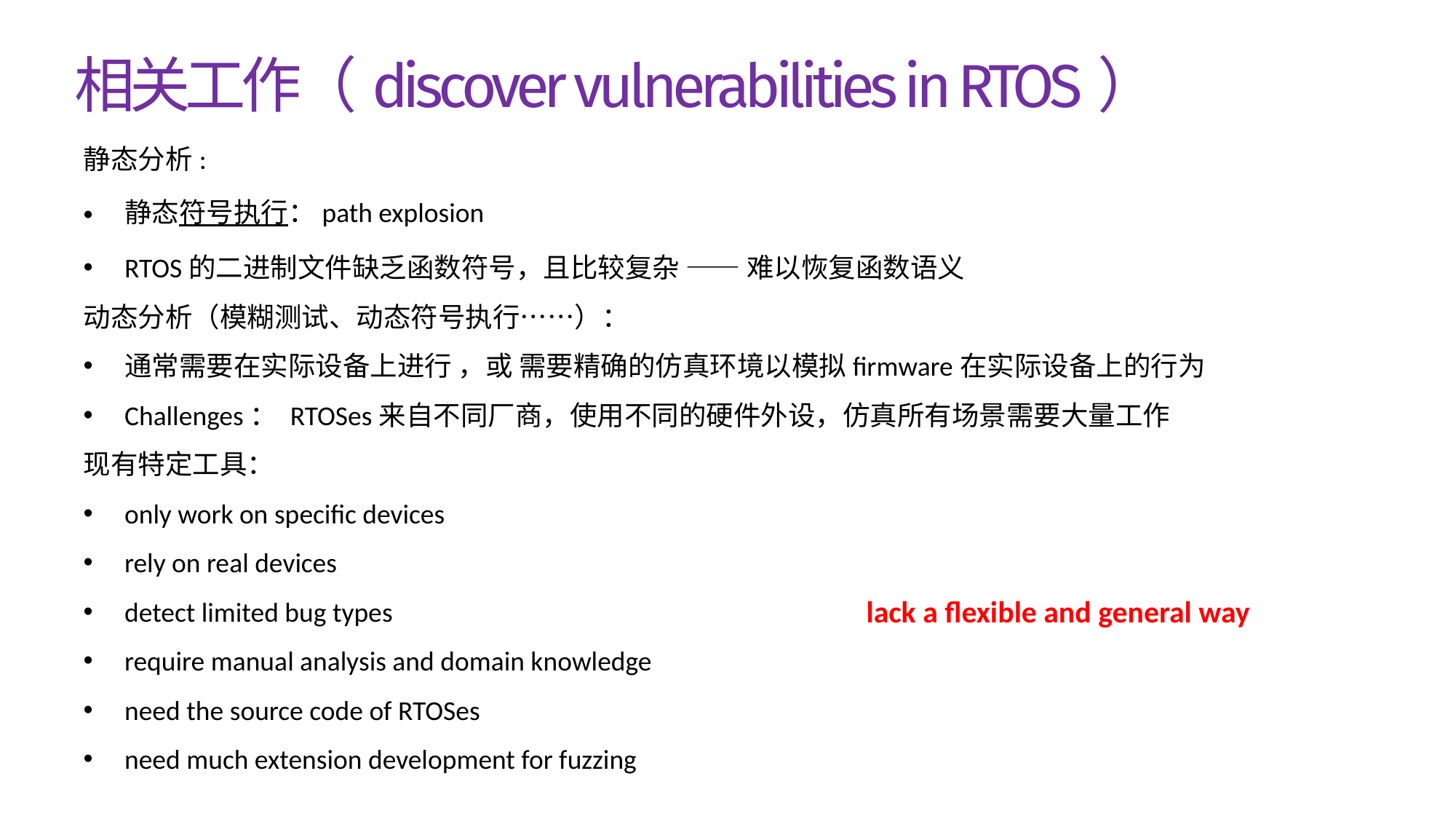

相关工作（discover vulnerabilities in RTOS）
静态分析:
静态符号执行：path explosion
RTOS的二进制文件缺乏函数符号，且比较复杂 —— 难以恢复函数语义
动态分析（模糊测试、动态符号执行……）：
通常需要在实际设备上进行 ，或 需要精确的仿真环境以模拟firmware在实际设备上的行为
Challenges： RTOSes来自不同厂商，使用不同的硬件外设，仿真所有场景需要大量工作
现有特定工具：
only work on specific devices
rely on real devices
detect limited bug types
require manual analysis and domain knowledge
need the source code of RTOSes
need much extension development for fuzzing
lack a flexible and general way